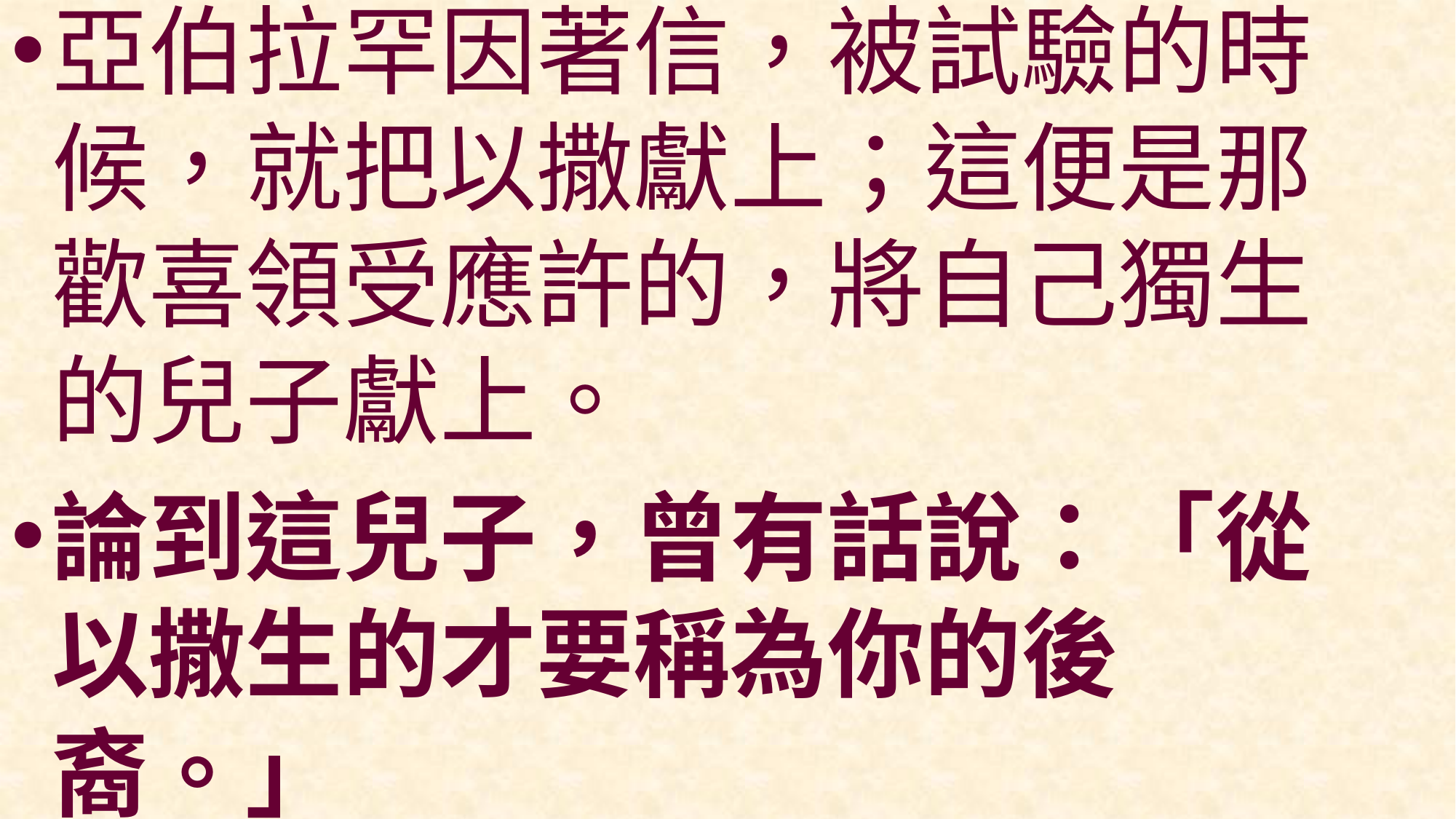

亞伯拉罕因著信，被試驗的時候，就把以撒獻上；這便是那歡喜領受應許的，將自己獨生的兒子獻上。
論到這兒子，曾有話說：「從以撒生的才要稱為你的後裔。」